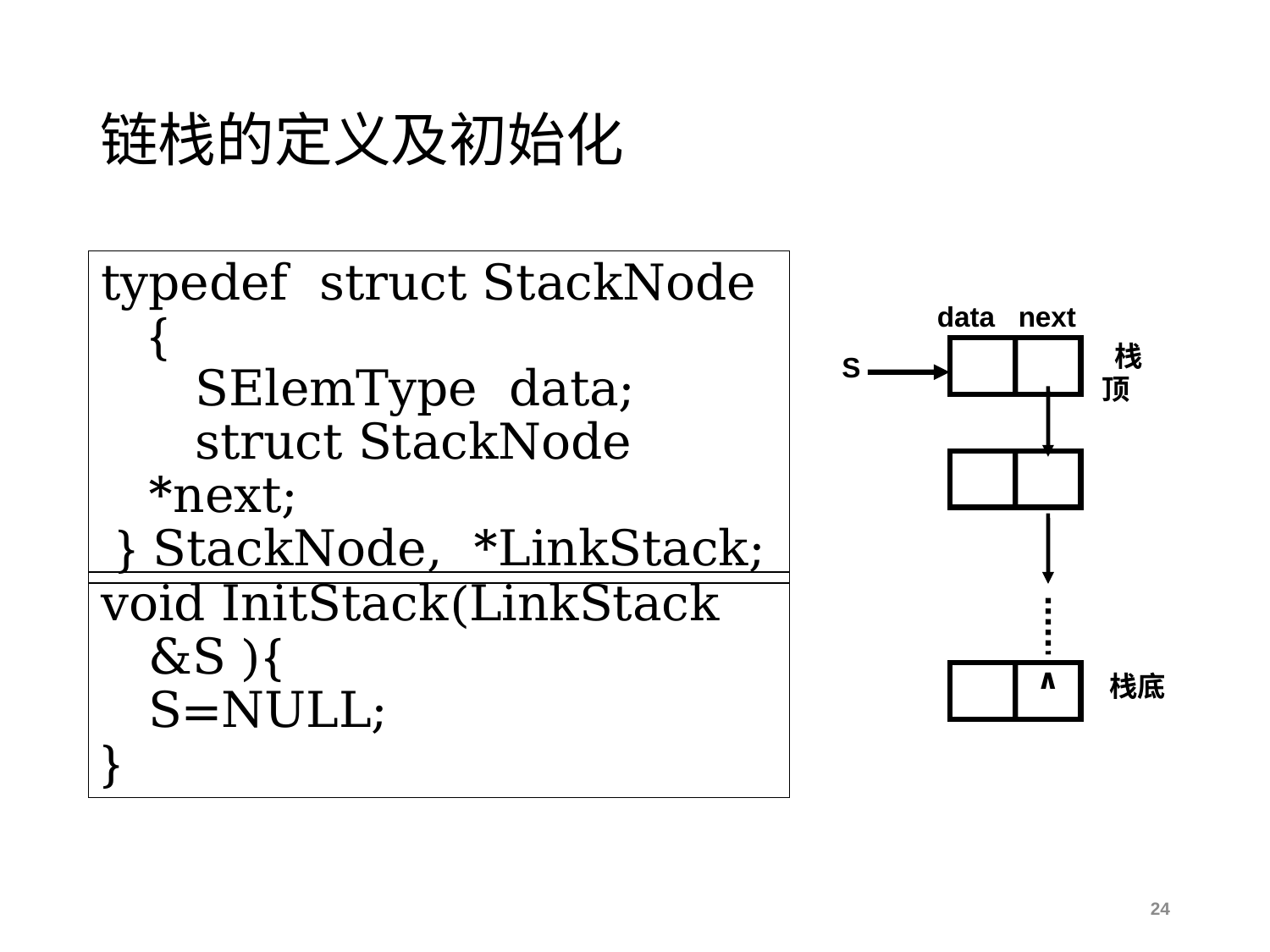

# 链栈的定义及初始化
typedef  struct StackNode {
      SElemType  data;
      struct StackNode *next;
 } StackNode,  *LinkStack;
 data   next
 栈顶

S

∧

栈底
void InitStack(LinkStack &S ){
	S=NULL;
}
24